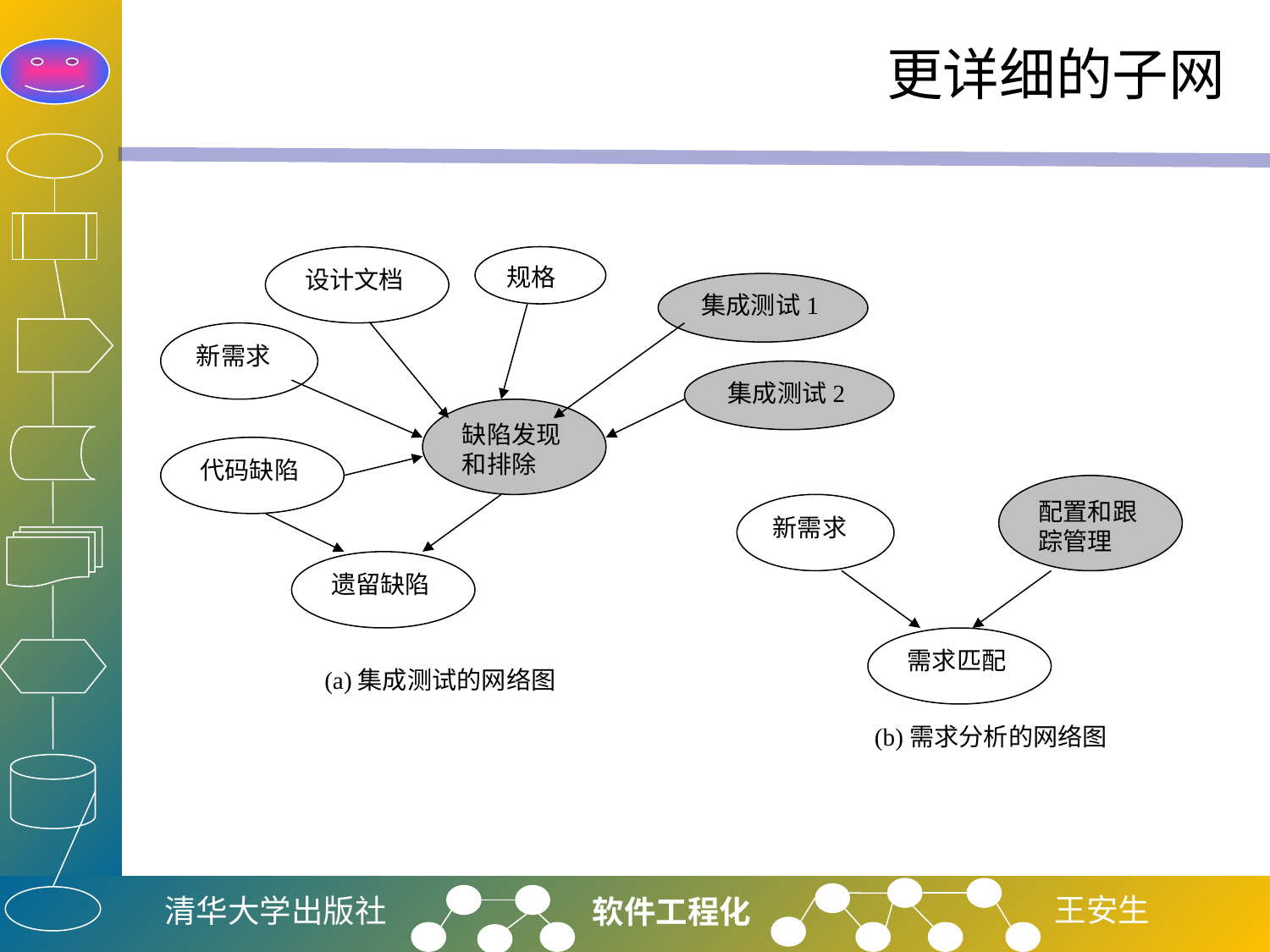

# 更详细的子网

设计文档
规格
集成测试1

新需求

集成测试2

缺陷发现和排除

代码缺陷

配置和跟踪管理

新需求

遗留缺陷

需求匹配
(a)集成测试的网络图
(b)需求分析的网络图